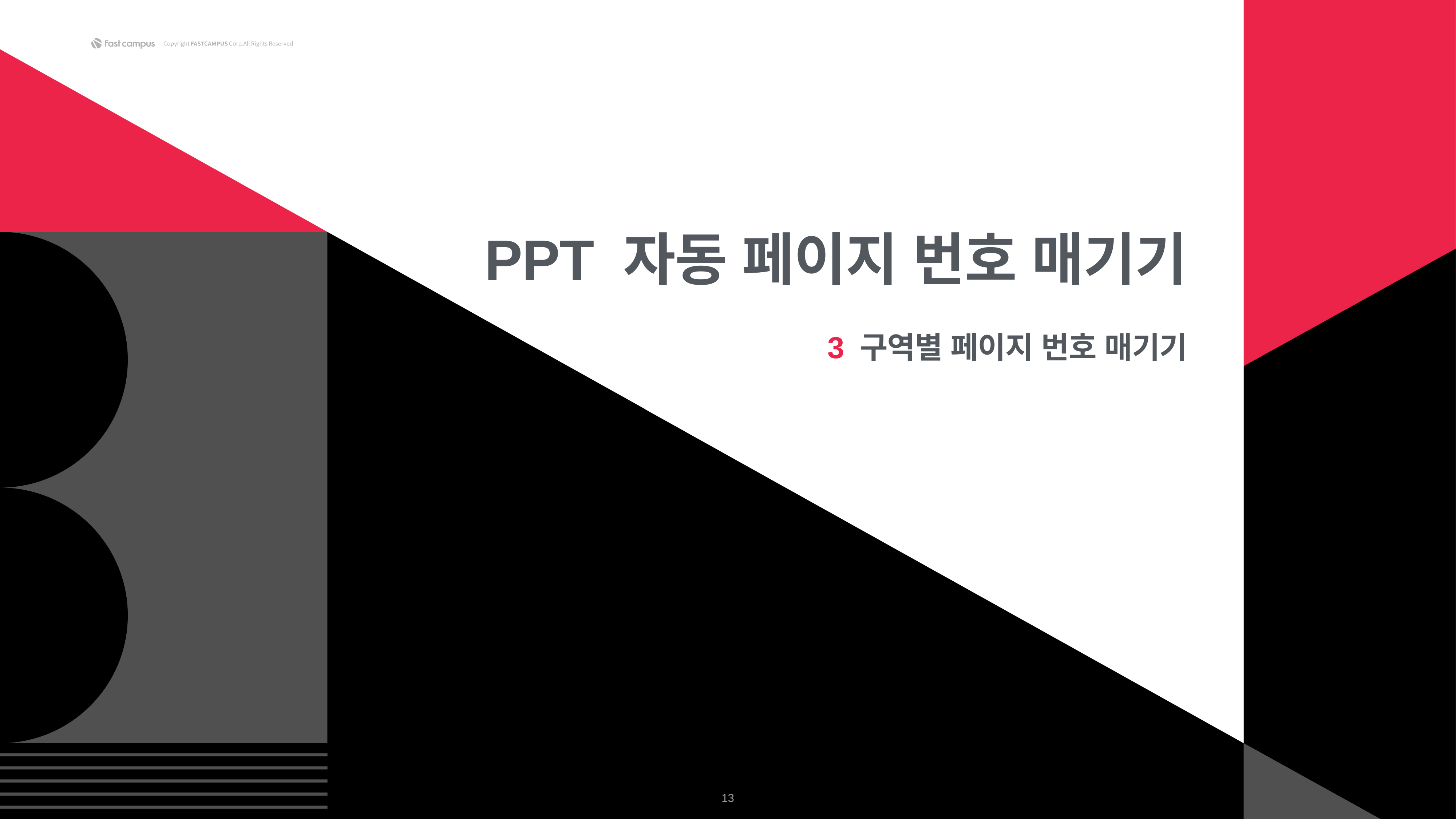

PPT 자동 페이지 번호 매기기

3 구역별 페이지 번호 매기기
13